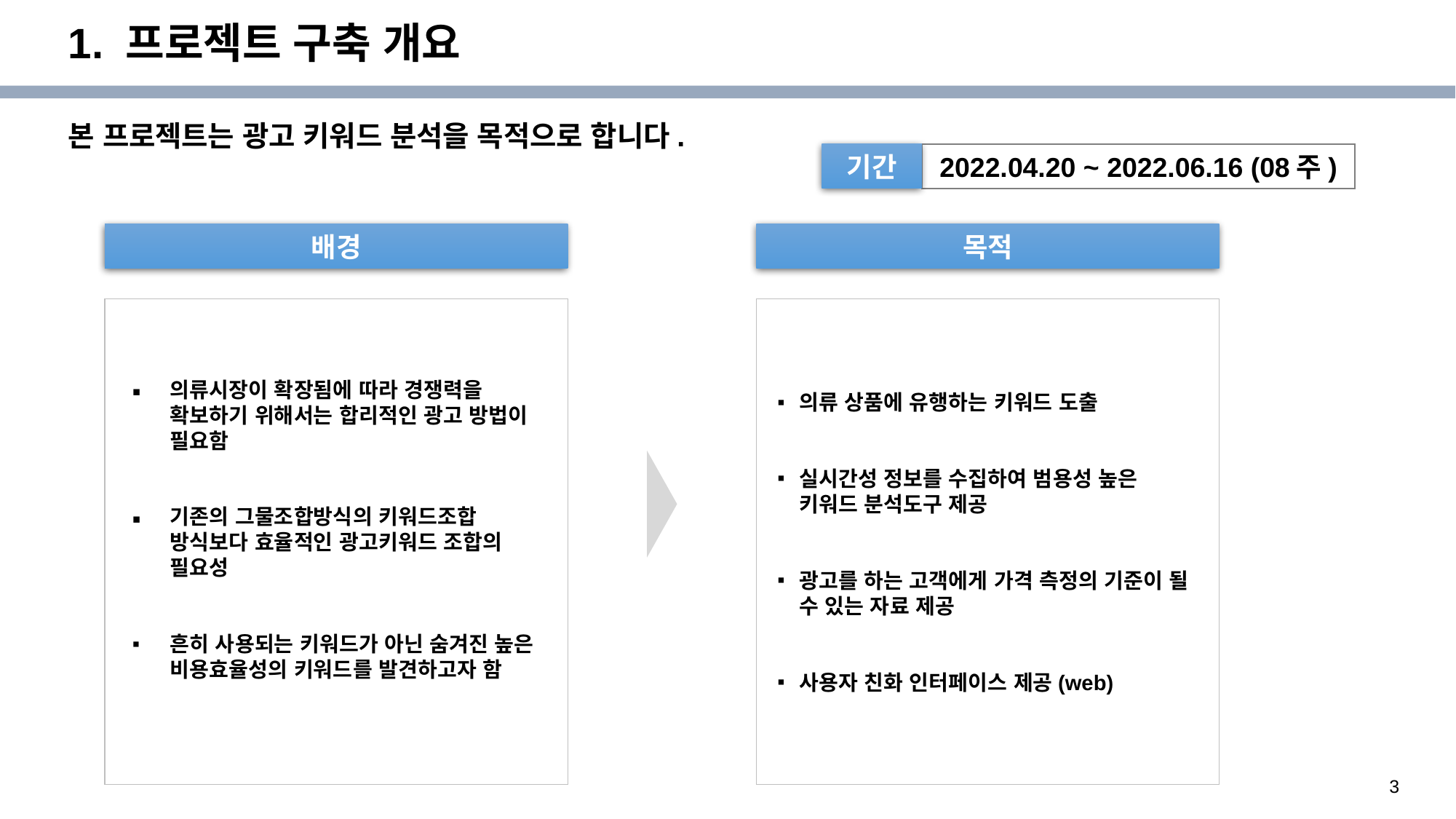

# 1. 프로젝트 구축 개요
본 프로젝트는 광고 키워드 분석을 목적으로 합니다.
2022.04.20 ~ 2022.06.16 (08주)
기간
배경
목적
의류시장이 확장됨에 따라 경쟁력을 확보하기 위해서는 합리적인 광고 방법이 필요함

기존의 그물조합방식의 키워드조합 방식보다 효율적인 광고키워드 조합의 필요성

흔히 사용되는 키워드가 아닌 숨겨진 높은 비용효율성의 키워드를 발견하고자 함

의류 상품에 유행하는 키워드 도출

실시간성 정보를 수집하여 범용성 높은 키워드 분석도구 제공

광고를 하는 고객에게 가격 측정의 기준이 될 수 있는 자료 제공

사용자 친화 인터페이스 제공(web)